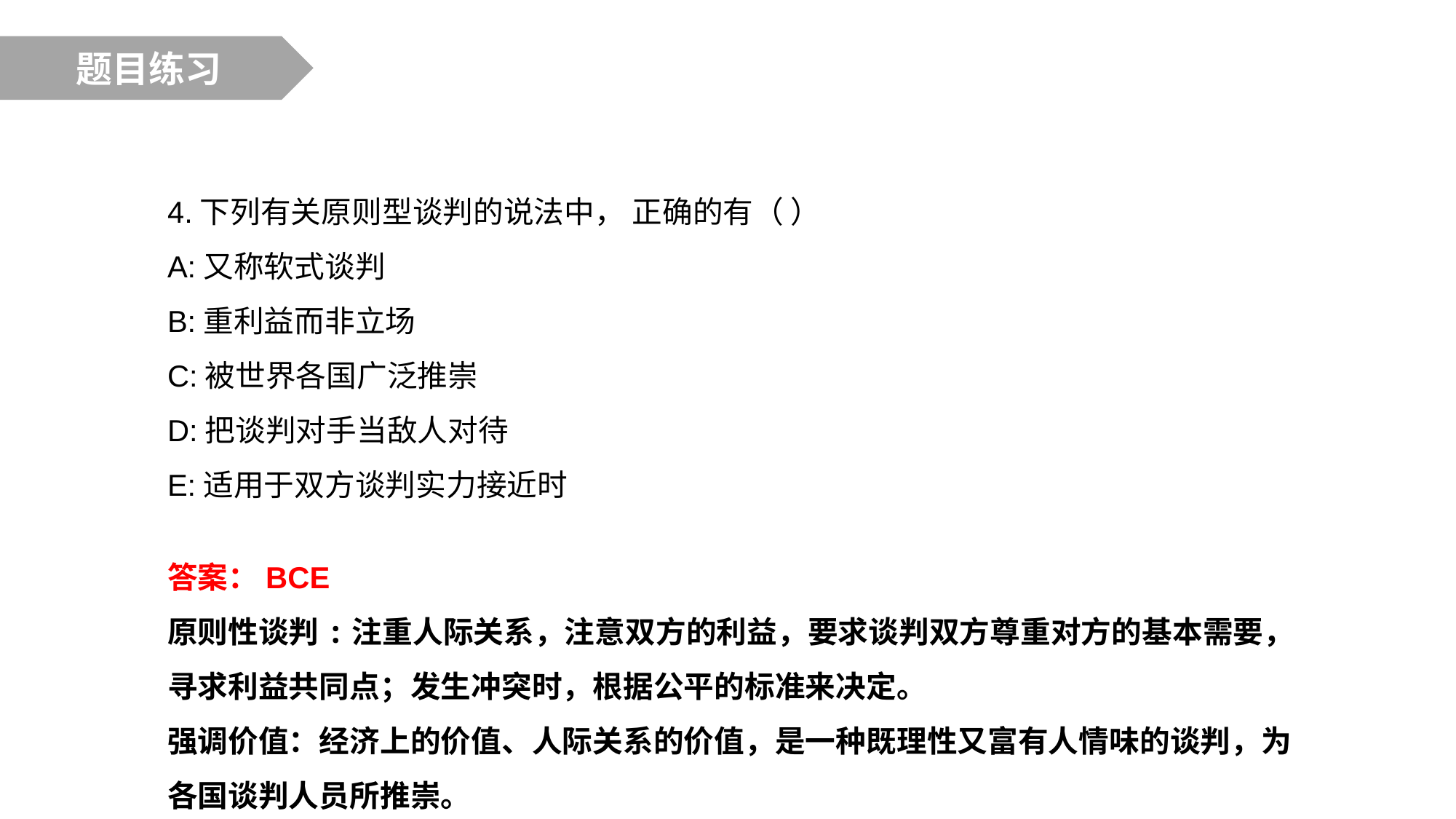

题目练习
4.下列有关原则型谈判的说法中， 正确的有（ ）
A:又称软式谈判
B:重利益而非立场
C:被世界各国广泛推崇
D:把谈判对手当敌人对待
E:适用于双方谈判实力接近时
答案：BCE
原则性谈判:注重人际关系，注意双方的利益，要求谈判双方尊重对方的基本需要，寻求利益共同点；发生冲突时，根据公平的标准来决定。
强调价值：经济上的价值、人际关系的价值，是一种既理性又富有人情味的谈判，为各国谈判人员所推崇。